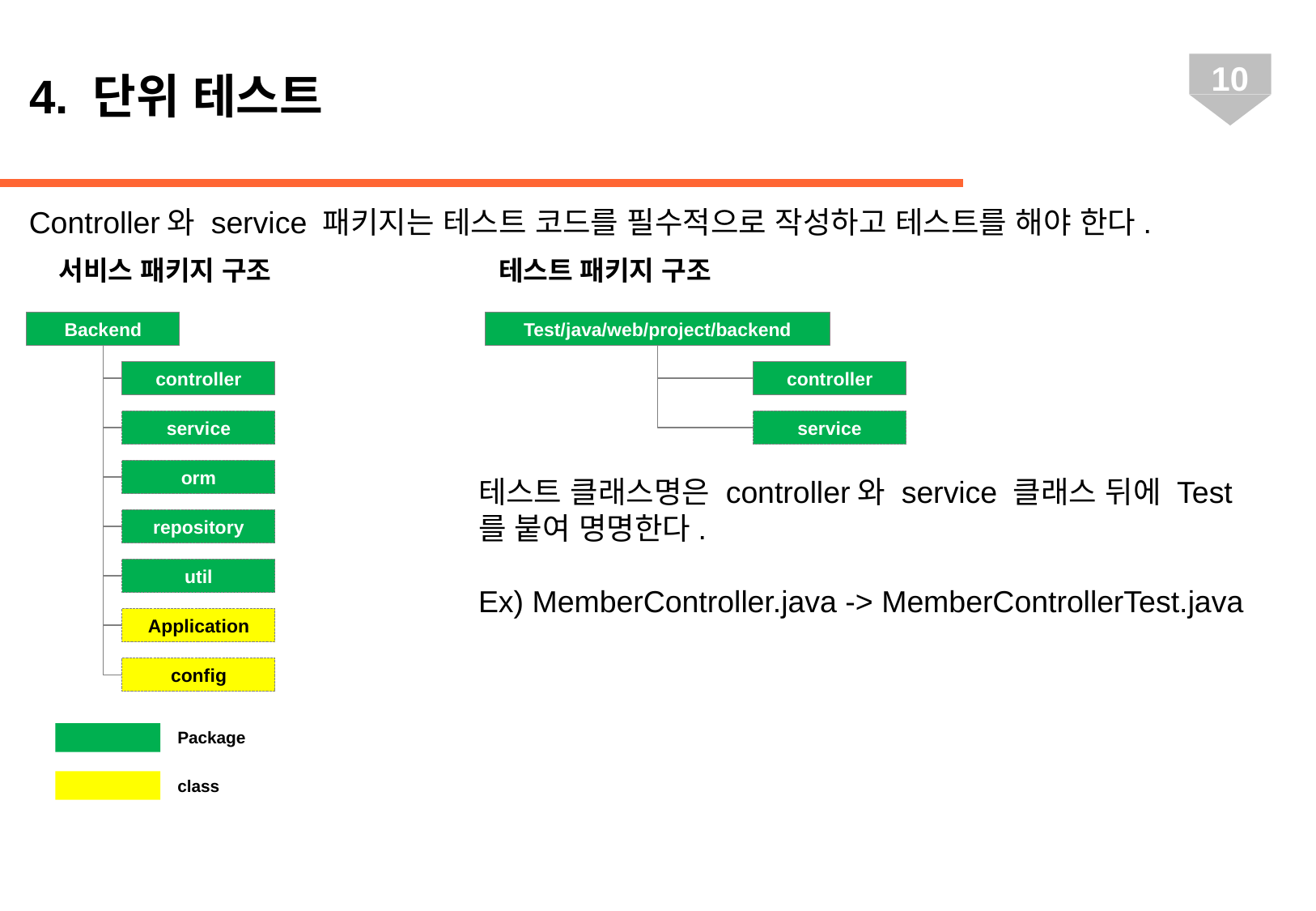

# 4. 단위 테스트
Controller와 service 패키지는 테스트 코드를 필수적으로 작성하고 테스트를 해야 한다.
서비스 패키지 구조
테스트 패키지 구조
Backend
Test/java/web/project/backend
controller
controller
service
service
orm
테스트 클래스명은 controller와 service 클래스 뒤에 Test를 붙여 명명한다.

Ex) MemberController.java -> MemberControllerTest.java
repository
util
Application
config
Package

class